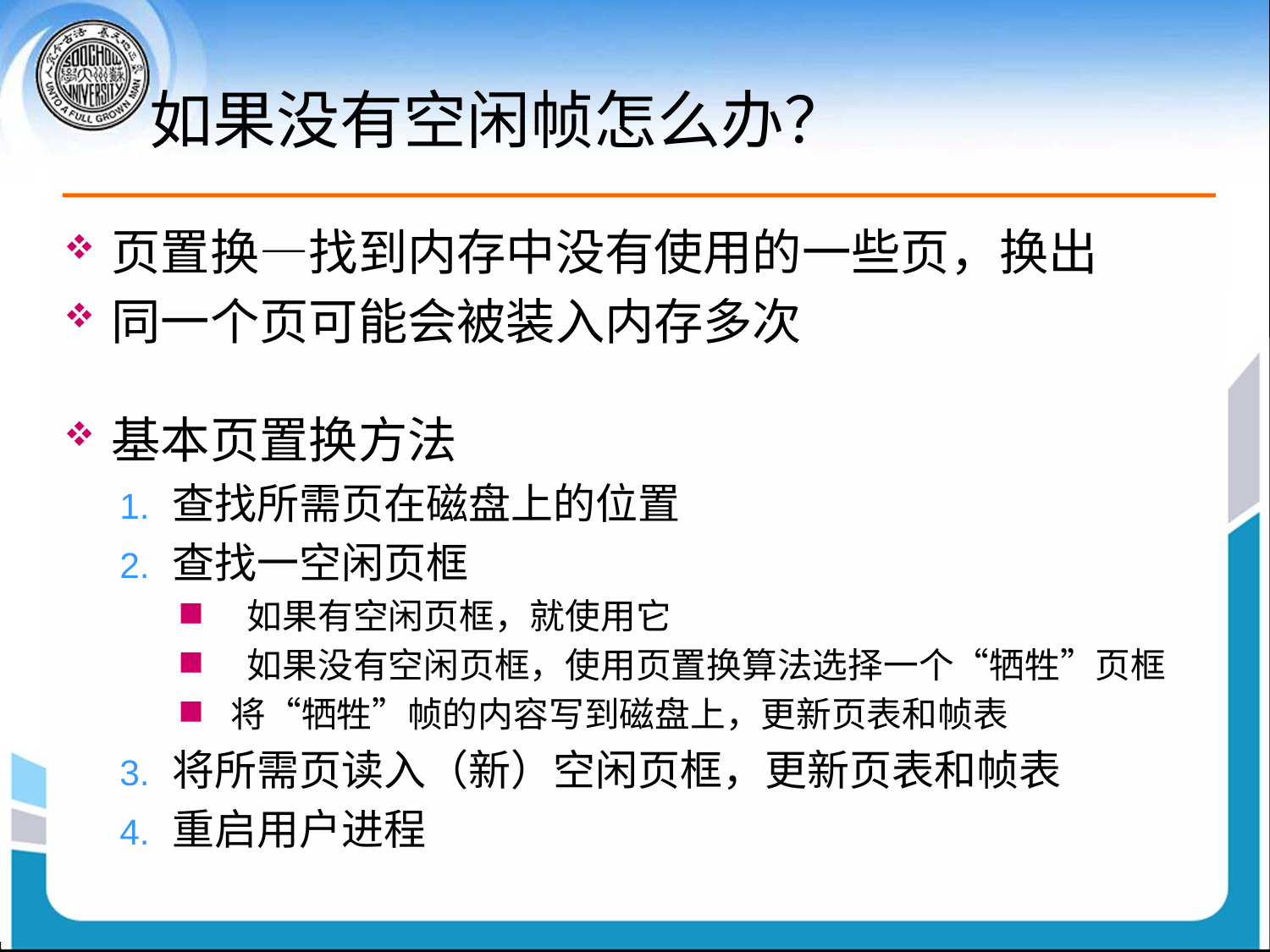

# 如果没有空闲帧怎么办？
页置换—找到内存中没有使用的一些页，换出
同一个页可能会被装入内存多次

基本页置换方法
查找所需页在磁盘上的位置
查找一空闲页框
 如果有空闲页框，就使用它
 如果没有空闲页框，使用页置换算法选择一个“牺牲”页框
将“牺牲”帧的内容写到磁盘上，更新页表和帧表
将所需页读入（新）空闲页框，更新页表和帧表
重启用户进程